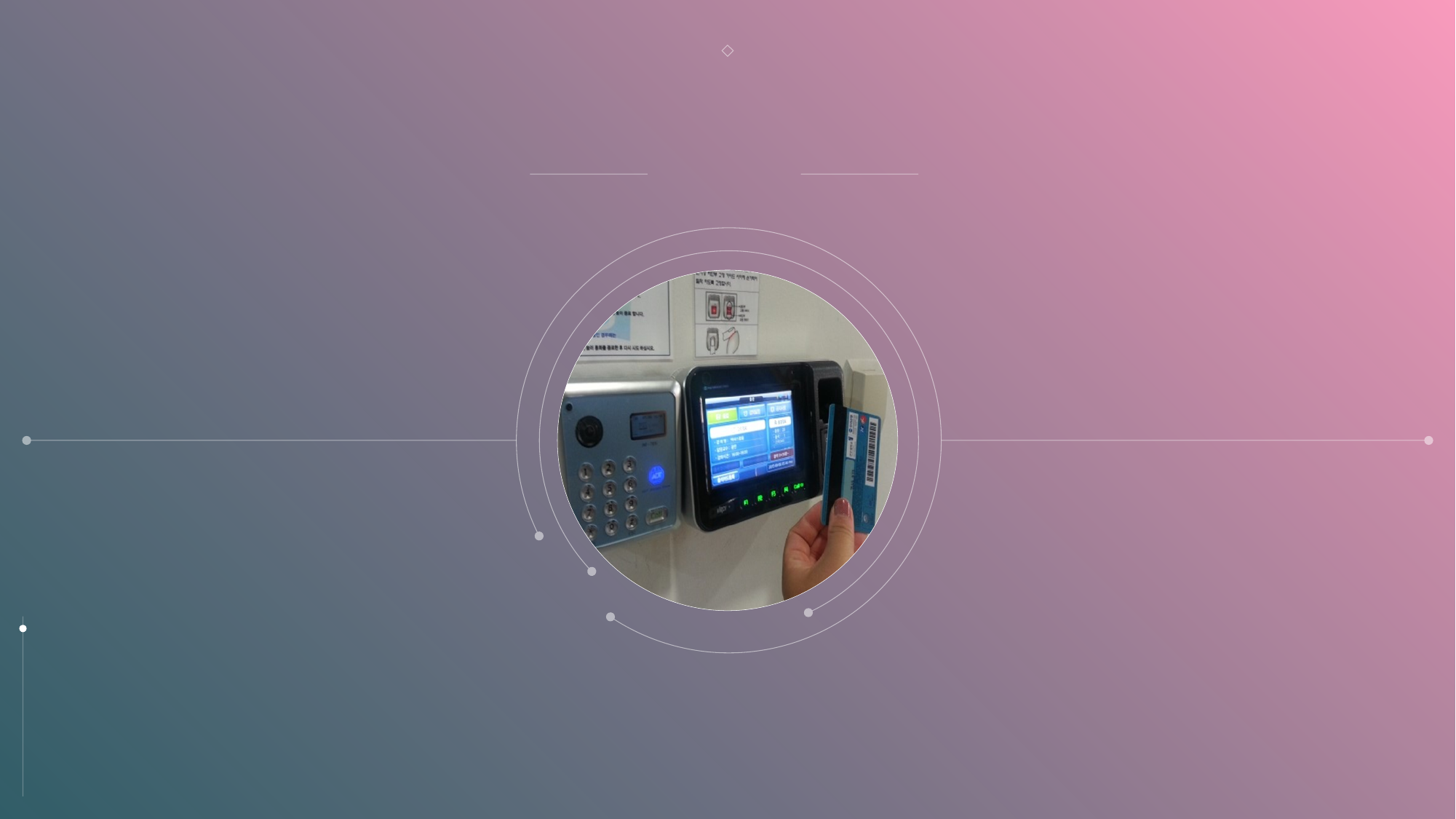

# 스마트 출석체크
Sub Idea 1

Explanation
Concept
Function
Practicality
Summary

9